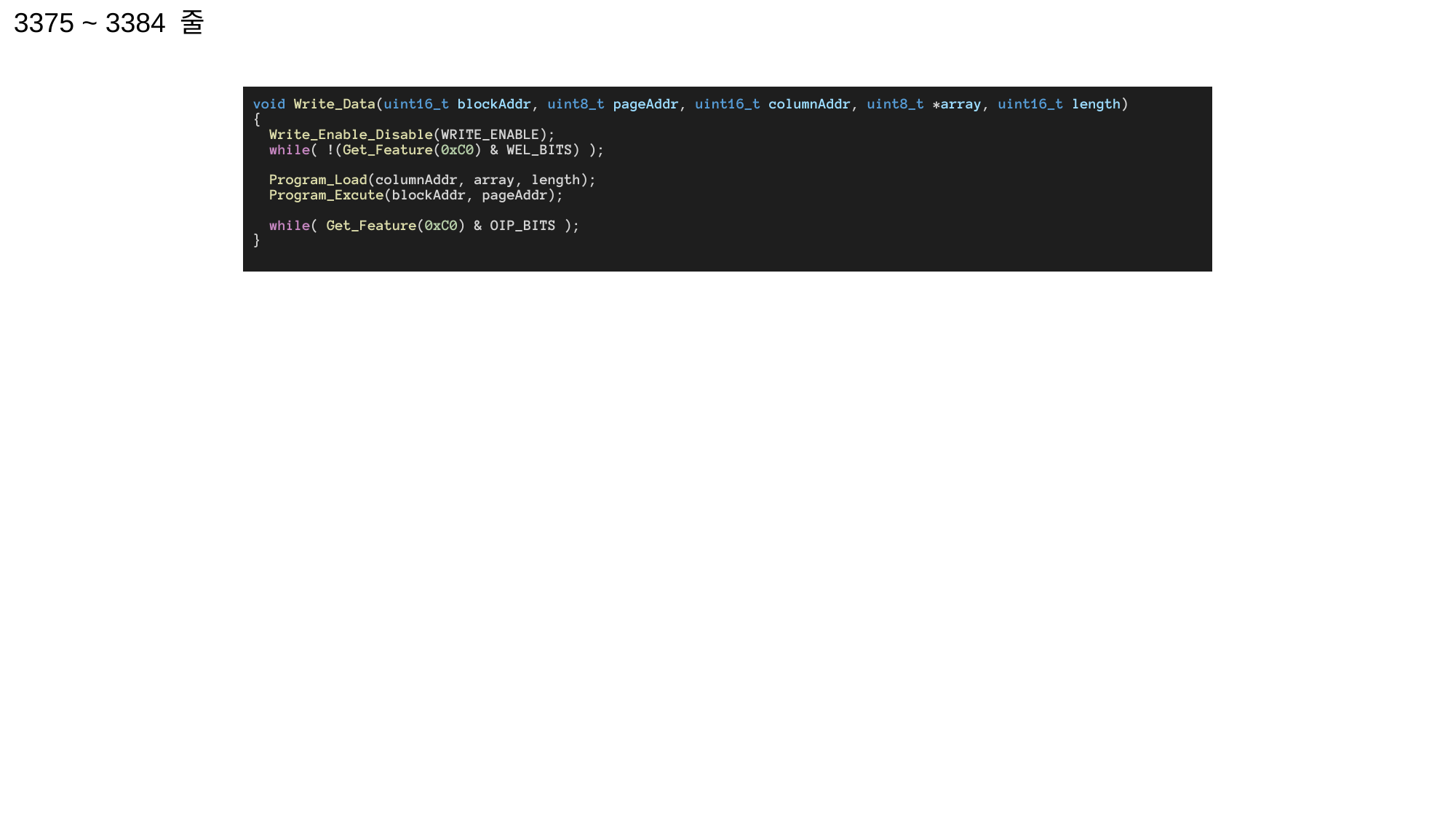

3375 ~ 3384 줄
| void Write\_Data(uint16\_t blockAddr, uint8\_t pageAddr, uint16\_t columnAddr, uint8\_t \*array, uint16\_t length) {   Write\_Enable\_Disable(WRITE\_ENABLE);   while( !(Get\_Feature(0xC0) & WEL\_BITS) );   Program\_Load(columnAddr, array, length);   Program\_Excute(blockAddr, pageAddr);      while( Get\_Feature(0xC0) & OIP\_BITS ); } |
| --- |